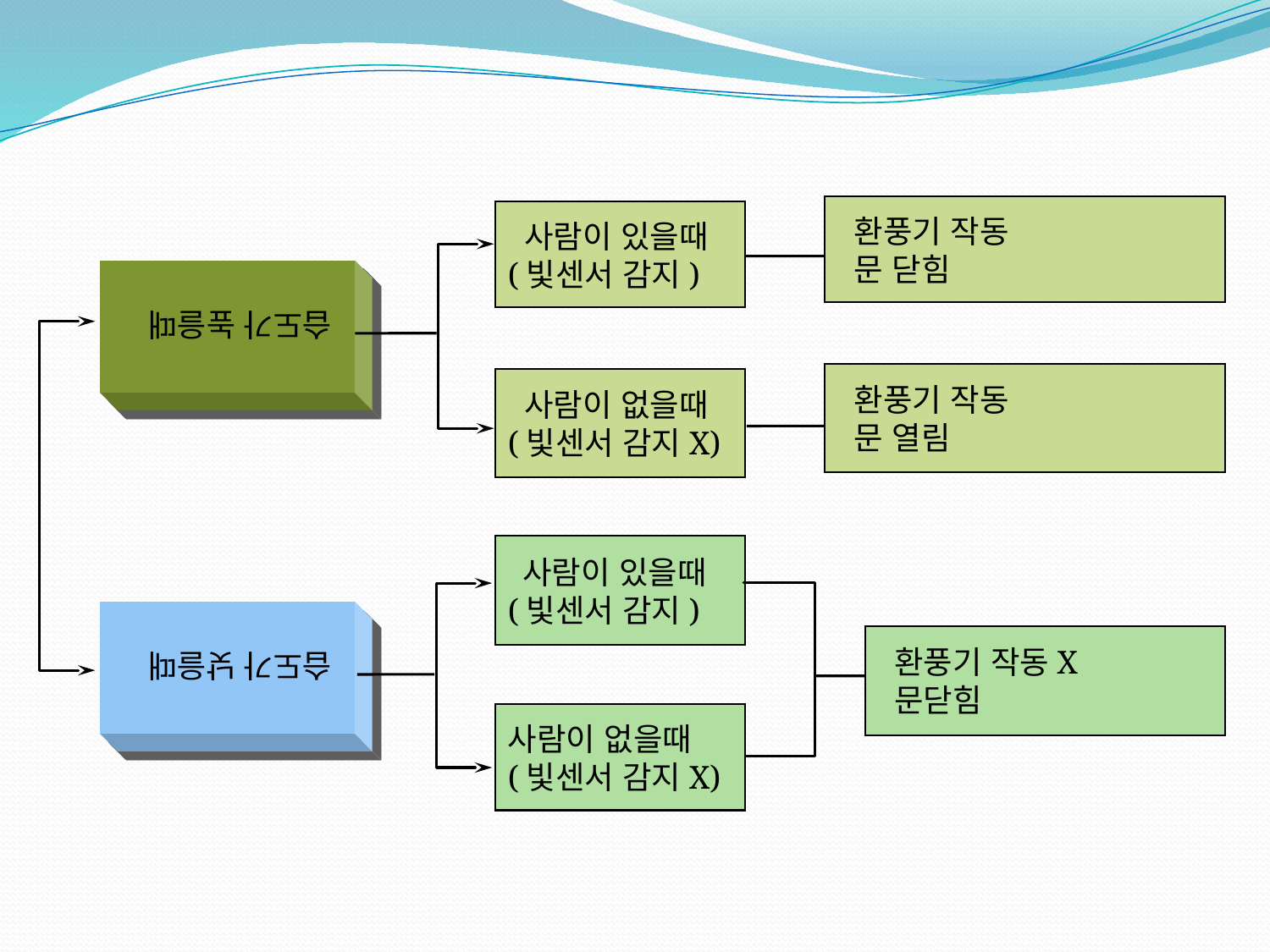

환풍기 작동
 문 닫힘
 습도가 높을때
 사람이 있을때
(빛센서 감지)

 환풍기 작동
 문 열림
 사람이 없을때
(빛센서 감지X)

 사람이 있을때
(빛센서 감지)
 습도가 낮을때

 환풍기 작동X
 문닫힘

사람이 없을때
(빛센서 감지X)